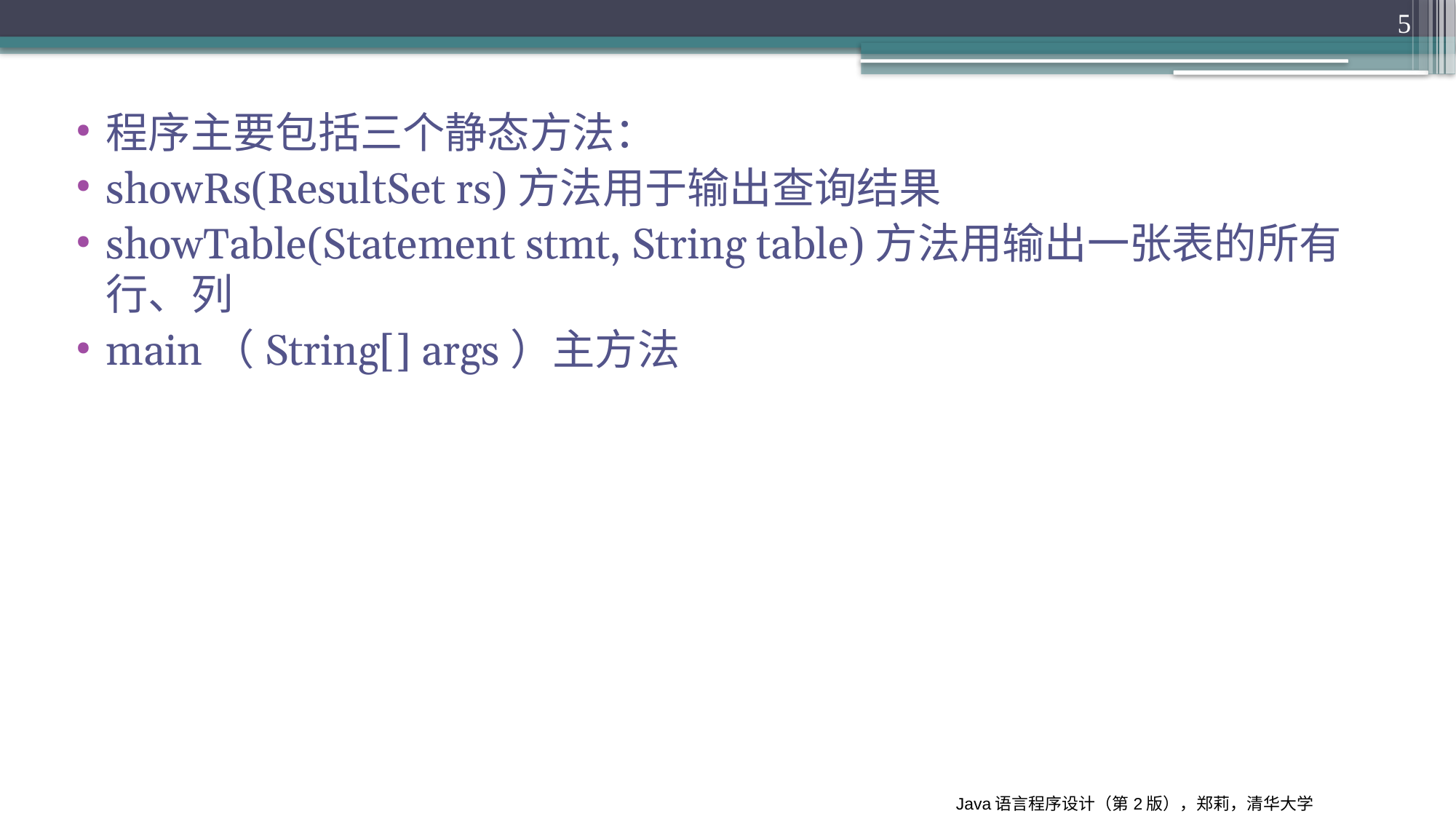

5
程序主要包括三个静态方法：
showRs(ResultSet rs)方法用于输出查询结果
showTable(Statement stmt, String table)方法用输出一张表的所有行、列
main（String[] args）主方法